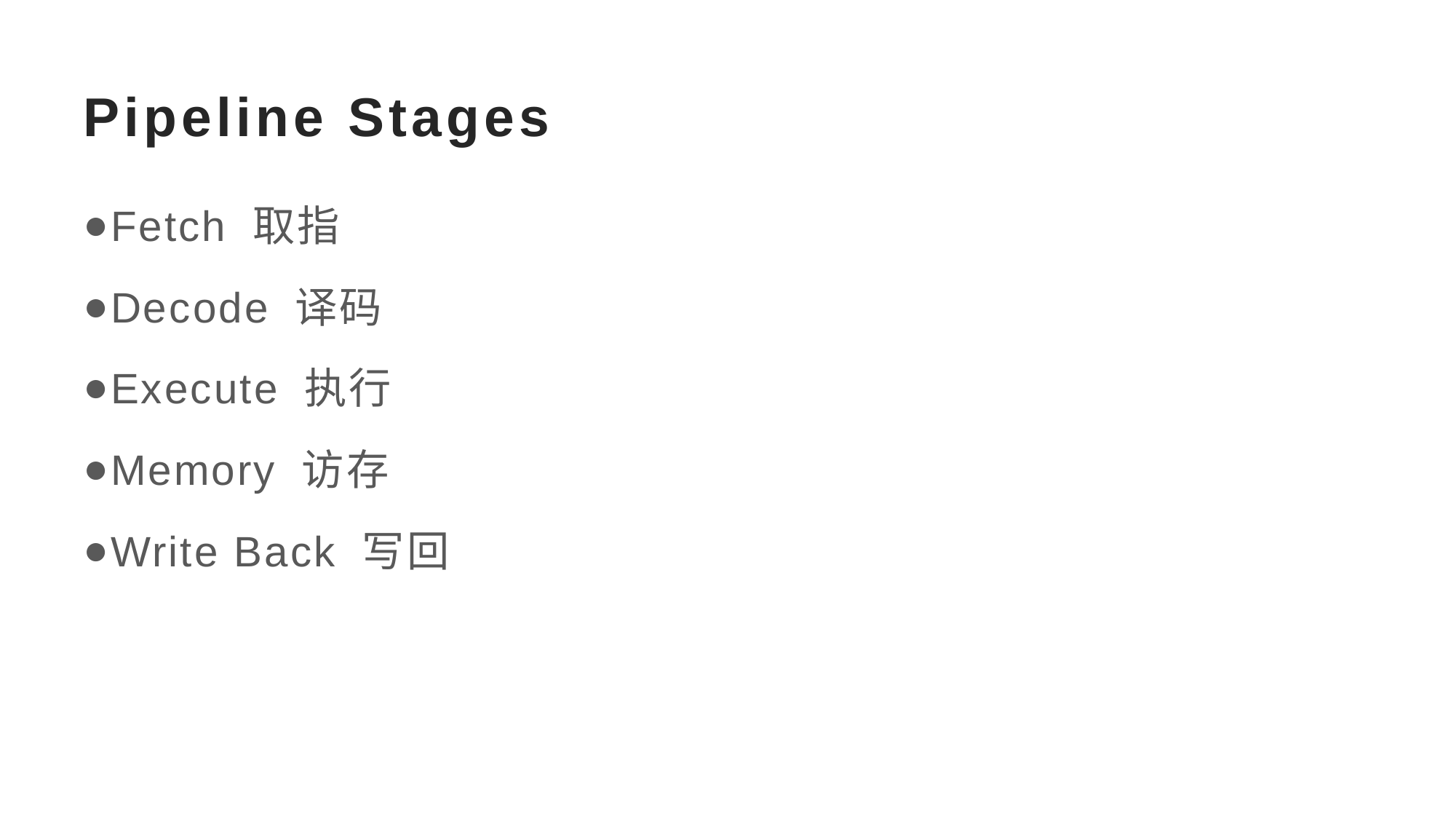

# Pipeline Stages
Fetch 取指
Decode 译码
Execute 执行
Memory 访存
Write Back 写回